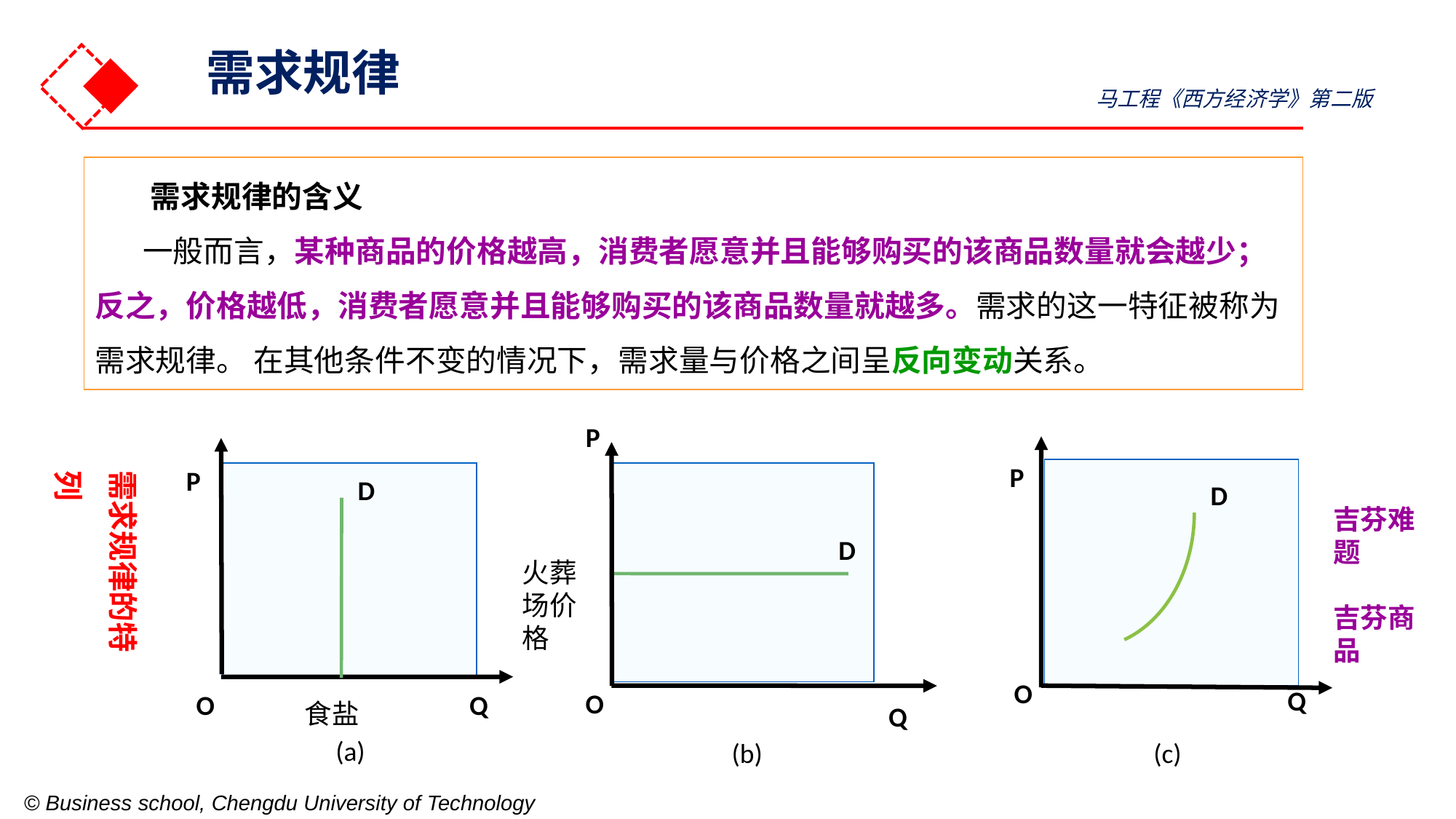

需求规律

马工程《西方经济学》第二版
       需求规律的含义
      一般而言，某种商品的价格越高，消费者愿意并且能够购买的该商品数量就会越少；反之，价格越低，消费者愿意并且能够购买的该商品数量就越多。需求的这一特征被称为需求规律。 在其他条件不变的情况下，需求量与价格之间呈反向变动关系。

P
Q

D
P

O

Q

需求规律的特列

P

D
吉芬难题

吉芬商品

D
火葬场价格

O

O
Q
食盐
(a)
(b)
(c)